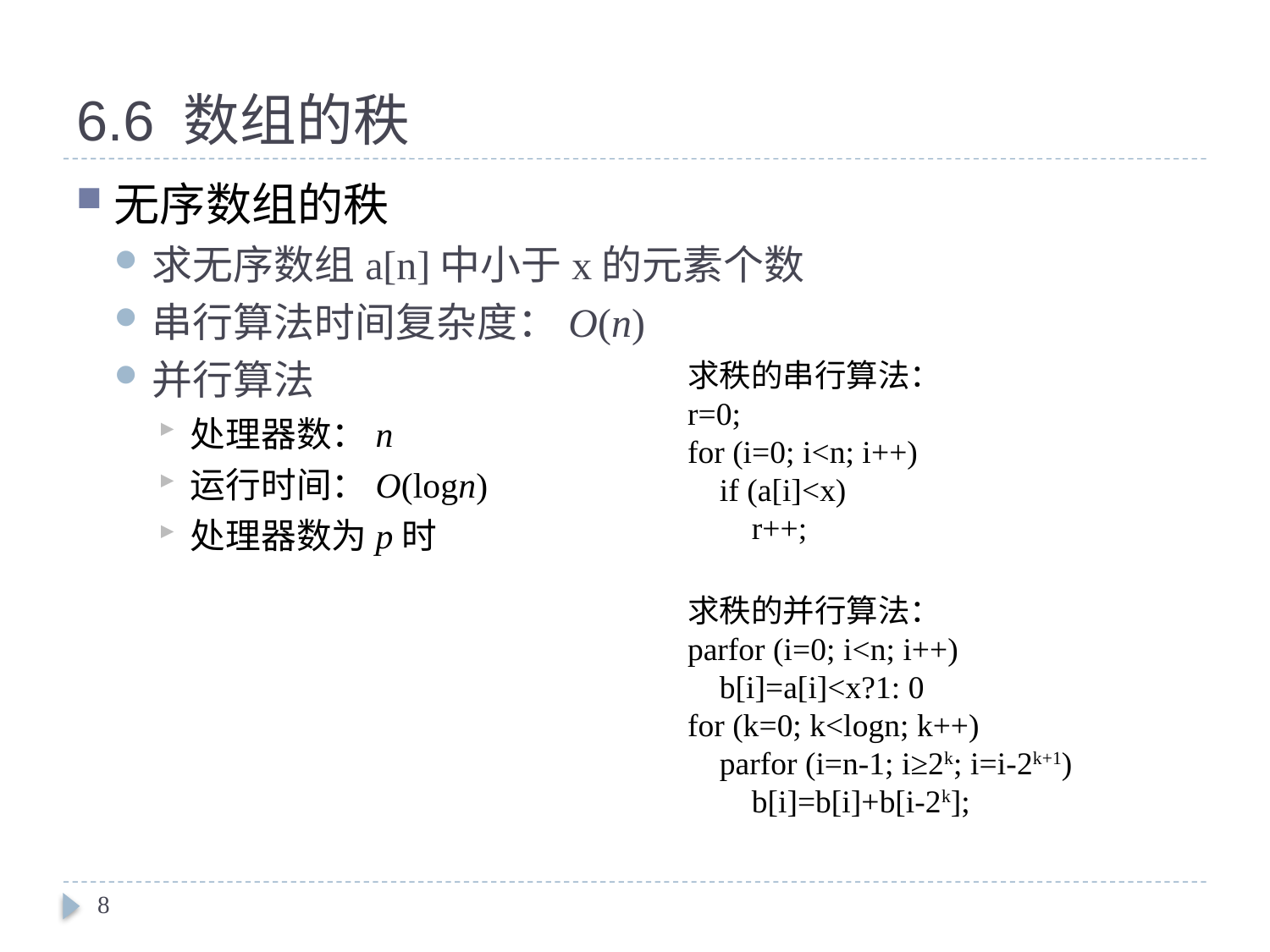

# 6.6 数组的秩
无序数组的秩
求无序数组a[n]中小于x的元素个数
串行算法时间复杂度：O(n)
并行算法
处理器数：n
运行时间：O(logn)
处理器数为p时
求秩的串行算法：
r=0;
for (i=0; i<n; i++)
    if (a[i]<x)
        r++;
求秩的并行算法：
parfor (i=0; i<n; i++)
    b[i]=a[i]<x?1: 0
for (k=0; k<logn; k++)
    parfor (i=n-1; i≥2k; i=i-2k+1)
        b[i]=b[i]+b[i-2k];
8